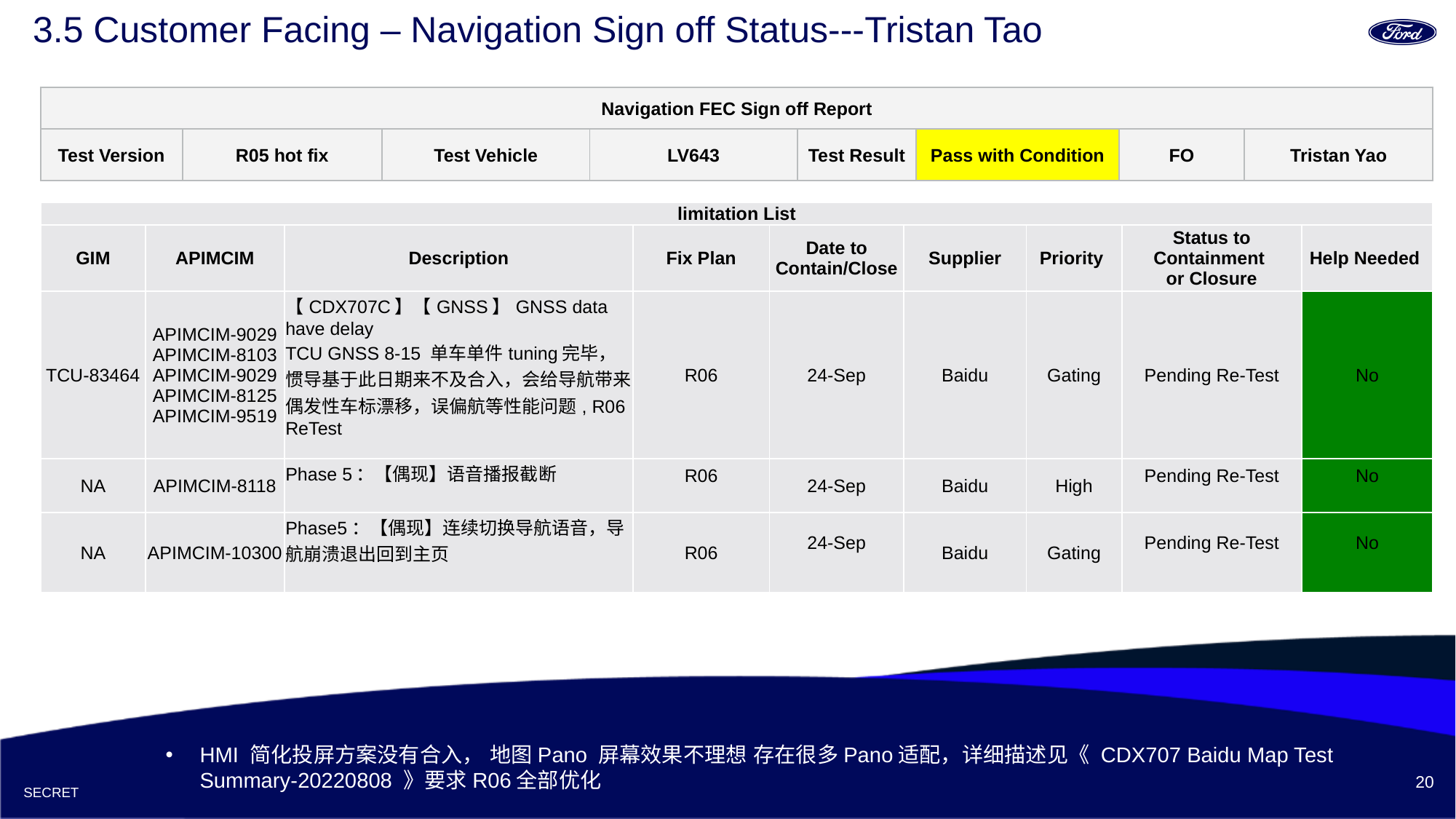

# 3.5 Customer Facing – Navigation Sign off Status---Tristan Tao
| Navigation FEC Sign off Report |  |  |  |  |  |  |  |
| --- | --- | --- | --- | --- | --- | --- | --- |
| Test Version | R05 hot fix | Test Vehicle | LV643 | Test Result | Pass with Condition | FO | Tristan Yao |
| limitation List |  |  |  |  |  |  |  |  |
| --- | --- | --- | --- | --- | --- | --- | --- | --- |
| GIM | APIMCIM | Description | Fix Plan | Date to Contain/Close | Supplier | Priority | Status to Containment or Closure | Help Needed |
| TCU-83464 | APIMCIM-9029 APIMCIM-8103 APIMCIM-9029 APIMCIM-8125 APIMCIM-9519 | 【CDX707C】【GNSS】GNSS data have delay TCU GNSS 8-15 单车单件tuning完毕，惯导基于此日期来不及合入，会给导航带来偶发性车标漂移，误偏航等性能问题, R06 ReTest | R06 | 24-Sep | Baidu | Gating | Pending Re-Test | No |
| NA | APIMCIM-8118 | Phase 5：【偶现】语音播报截断 | R06 | 24-Sep | Baidu | High | Pending Re-Test | No |
| NA | APIMCIM-10300 | Phase5：【偶现】连续切换导航语音，导航崩溃退出回到主页 | R06 | 24-Sep | Baidu | Gating | Pending Re-Test | No |
HMI 简化投屏方案没有合入， 地图Pano 屏幕效果不理想 存在很多Pano适配，详细描述见《 CDX707 Baidu Map Test Summary-20220808 》要求R06全部优化